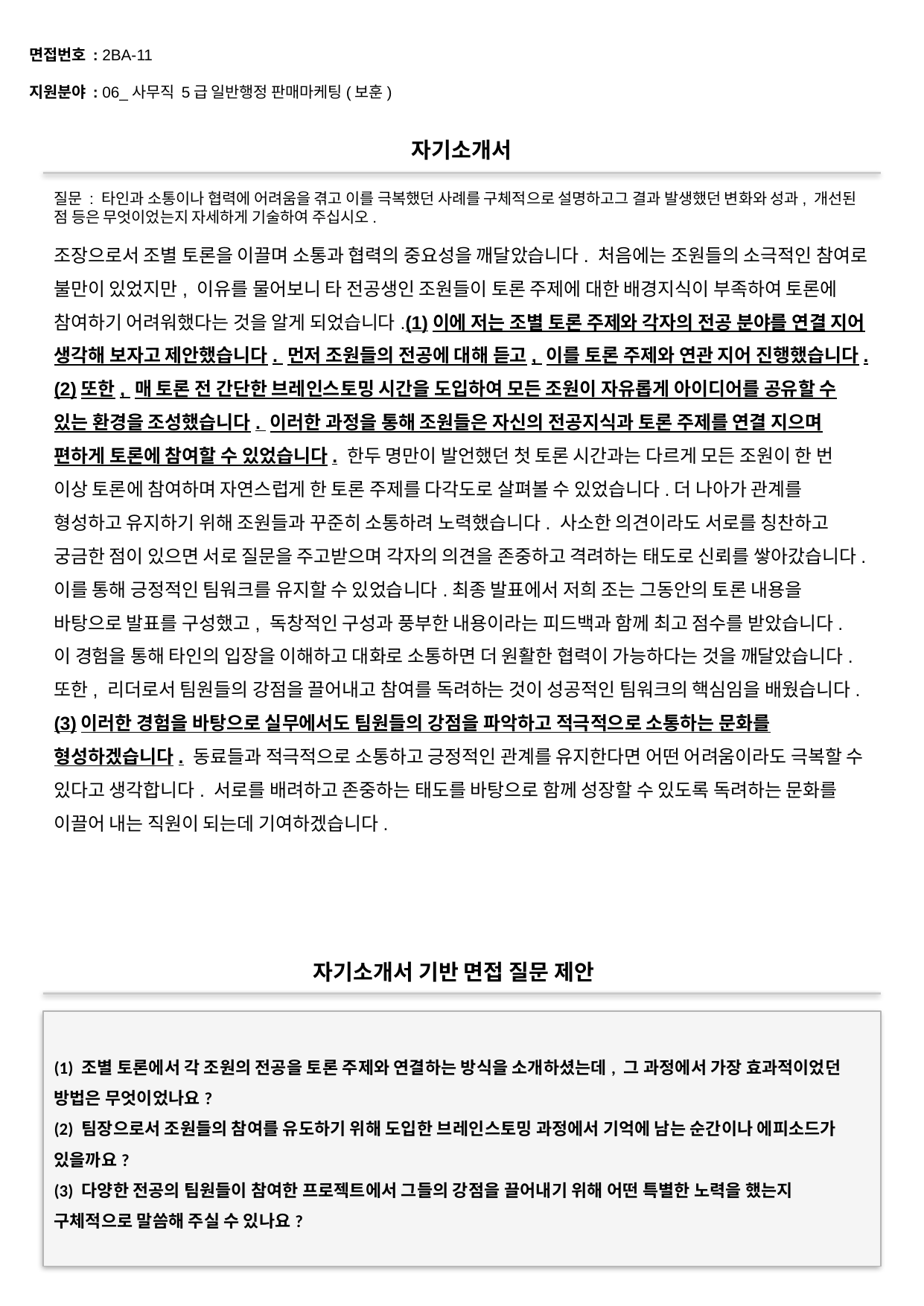

면접번호 : 2BA-11

지원분야 : 06_사무직 5급 일반행정 판매마케팅(보훈)
#

자기소개서

질문 : 타인과 소통이나 협력에 어려움을 겪고 이를 극복했던 사례를 구체적으로 설명하고그 결과 발생했던 변화와 성과, 개선된 점 등은 무엇이었는지 자세하게 기술하여 주십시오.

조장으로서 조별 토론을 이끌며 소통과 협력의 중요성을 깨달았습니다. 처음에는 조원들의 소극적인 참여로 불만이 있었지만, 이유를 물어보니 타 전공생인 조원들이 토론 주제에 대한 배경지식이 부족하여 토론에 참여하기 어려워했다는 것을 알게 되었습니다.(1)이에 저는 조별 토론 주제와 각자의 전공 분야를 연결 지어 생각해 보자고 제안했습니다. 먼저 조원들의 전공에 대해 듣고, 이를 토론 주제와 연관 지어 진행했습니다. (2)또한, 매 토론 전 간단한 브레인스토밍 시간을 도입하여 모든 조원이 자유롭게 아이디어를 공유할 수 있는 환경을 조성했습니다. 이러한 과정을 통해 조원들은 자신의 전공지식과 토론 주제를 연결 지으며 편하게 토론에 참여할 수 있었습니다. 한두 명만이 발언했던 첫 토론 시간과는 다르게 모든 조원이 한 번 이상 토론에 참여하며 자연스럽게 한 토론 주제를 다각도로 살펴볼 수 있었습니다.더 나아가 관계를 형성하고 유지하기 위해 조원들과 꾸준히 소통하려 노력했습니다. 사소한 의견이라도 서로를 칭찬하고 궁금한 점이 있으면 서로 질문을 주고받으며 각자의 의견을 존중하고 격려하는 태도로 신뢰를 쌓아갔습니다. 이를 통해 긍정적인 팀워크를 유지할 수 있었습니다.최종 발표에서 저희 조는 그동안의 토론 내용을 바탕으로 발표를 구성했고, 독창적인 구성과 풍부한 내용이라는 피드백과 함께 최고 점수를 받았습니다. 이 경험을 통해 타인의 입장을 이해하고 대화로 소통하면 더 원활한 협력이 가능하다는 것을 깨달았습니다. 또한, 리더로서 팀원들의 강점을 끌어내고 참여를 독려하는 것이 성공적인 팀워크의 핵심임을 배웠습니다.(3)이러한 경험을 바탕으로 실무에서도 팀원들의 강점을 파악하고 적극적으로 소통하는 문화를 형성하겠습니다. 동료들과 적극적으로 소통하고 긍정적인 관계를 유지한다면 어떤 어려움이라도 극복할 수 있다고 생각합니다. 서로를 배려하고 존중하는 태도를 바탕으로 함께 성장할 수 있도록 독려하는 문화를 이끌어 내는 직원이 되는데 기여하겠습니다.

자기소개서 기반 면접 질문 제안

(1) 조별 토론에서 각 조원의 전공을 토론 주제와 연결하는 방식을 소개하셨는데, 그 과정에서 가장 효과적이었던 방법은 무엇이었나요?
(2) 팀장으로서 조원들의 참여를 유도하기 위해 도입한 브레인스토밍 과정에서 기억에 남는 순간이나 에피소드가 있을까요?
(3) 다양한 전공의 팀원들이 참여한 프로젝트에서 그들의 강점을 끌어내기 위해 어떤 특별한 노력을 했는지 구체적으로 말씀해 주실 수 있나요?